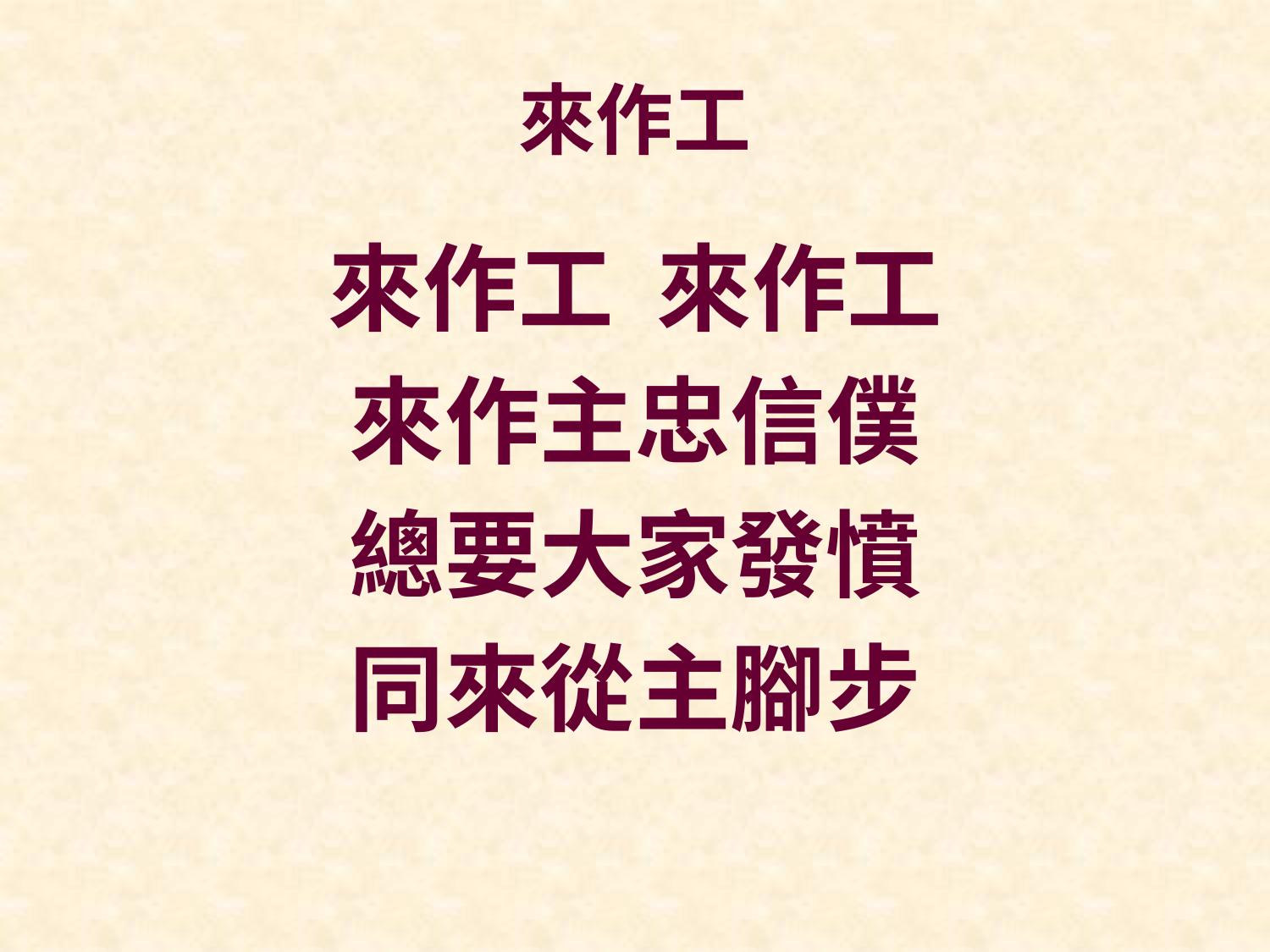

# 來作工
來作工  來作工
來作主忠信僕
總要大家發憤
同來從主腳步